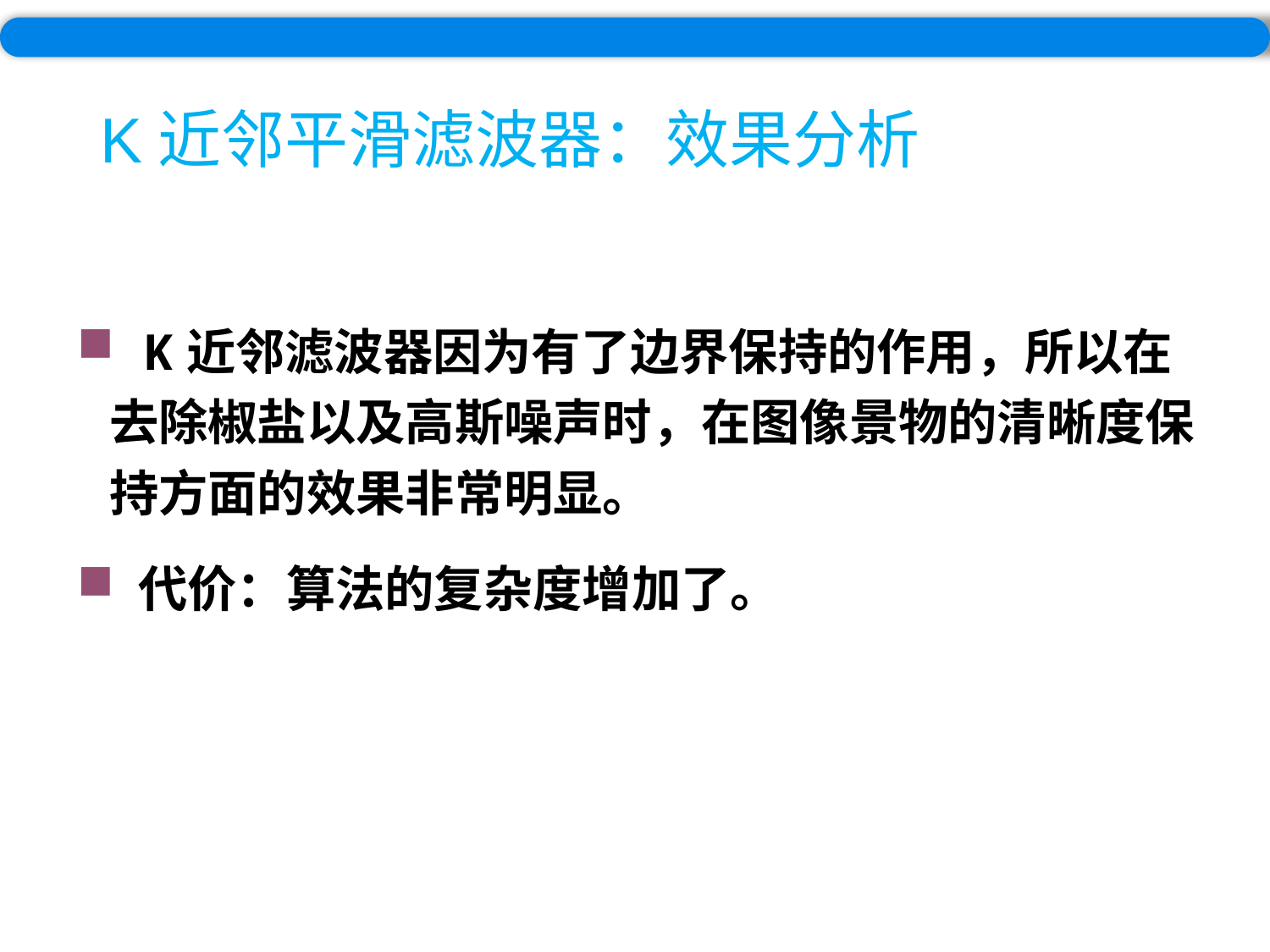

# K近邻平滑滤波器：效果分析
 K近邻滤波器因为有了边界保持的作用，所以在去除椒盐以及高斯噪声时，在图像景物的清晰度保持方面的效果非常明显。
 代价：算法的复杂度增加了。